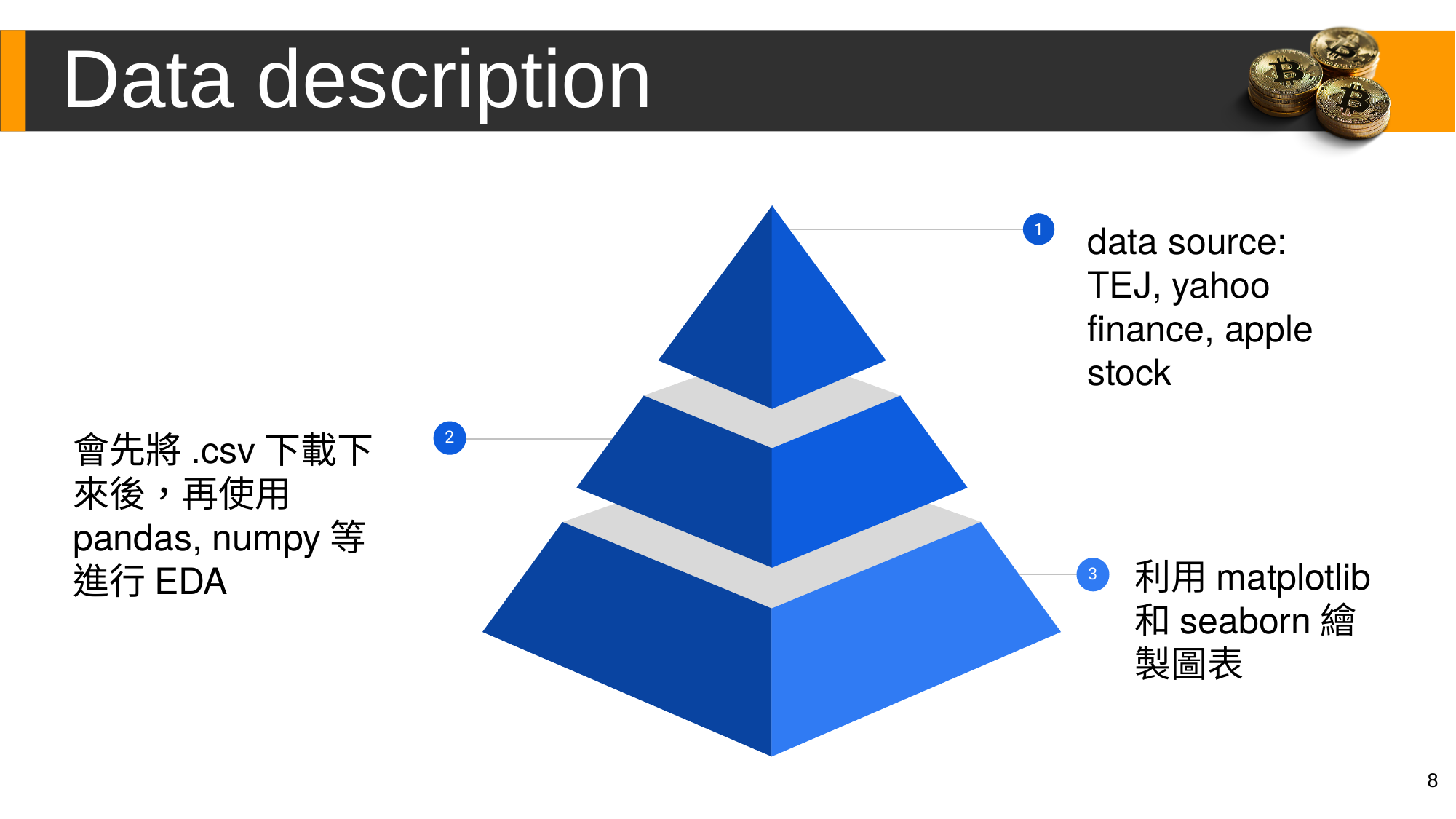

Data description
1

data source: TEJ, yahoo finance, apple stock

2

會先將.csv下載下來後，再使用pandas, numpy等進行EDA

3

利用matplotlib和seaborn繪製圖表

8